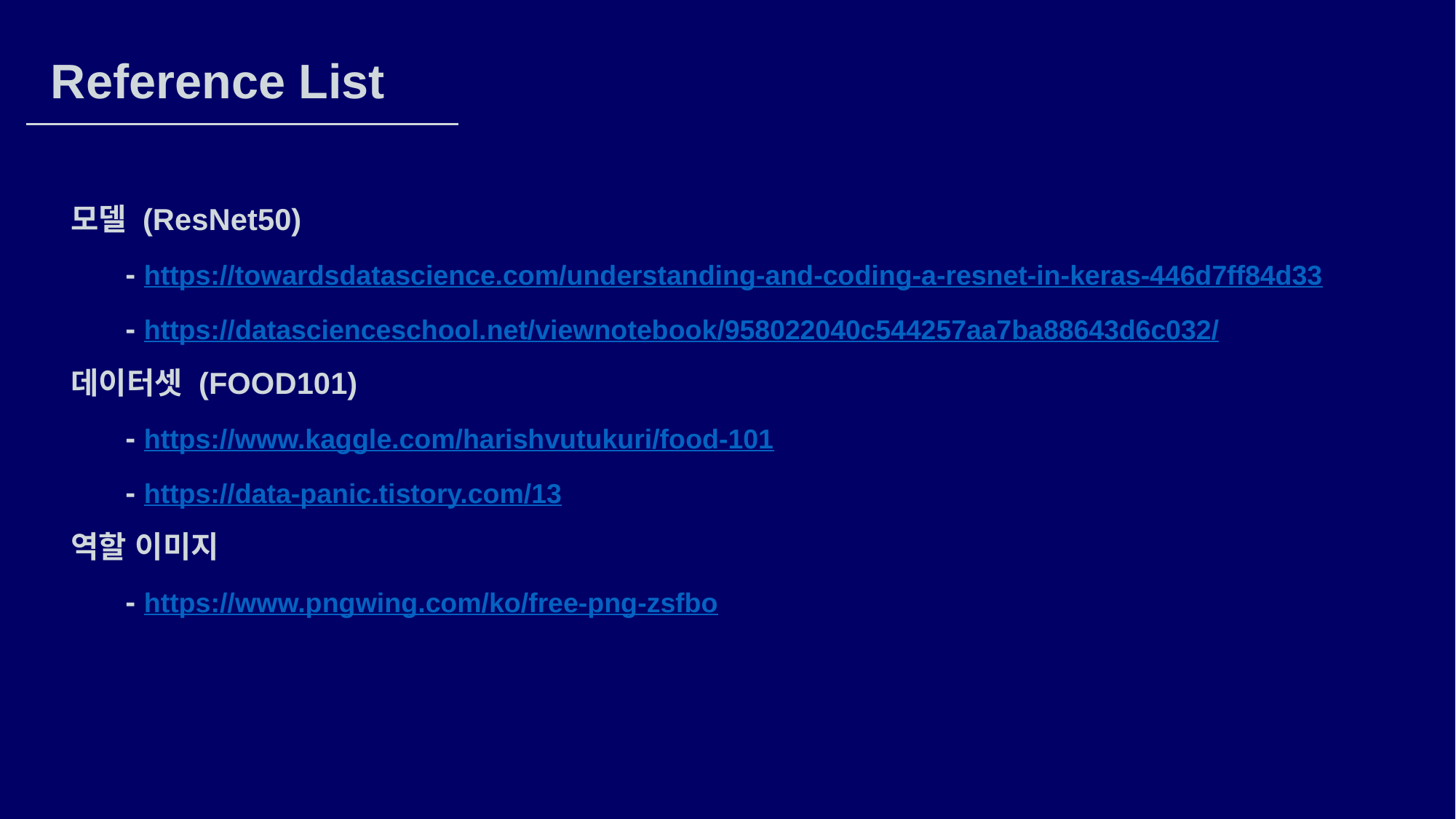

Reference List
모델 (ResNet50)
- https://towardsdatascience.com/understanding-and-coding-a-resnet-in-keras-446d7ff84d33
- https://datascienceschool.net/viewnotebook/958022040c544257aa7ba88643d6c032/
데이터셋 (FOOD101)
- https://www.kaggle.com/harishvutukuri/food-101
- https://data-panic.tistory.com/13
역할 이미지
- https://www.pngwing.com/ko/free-png-zsfbo